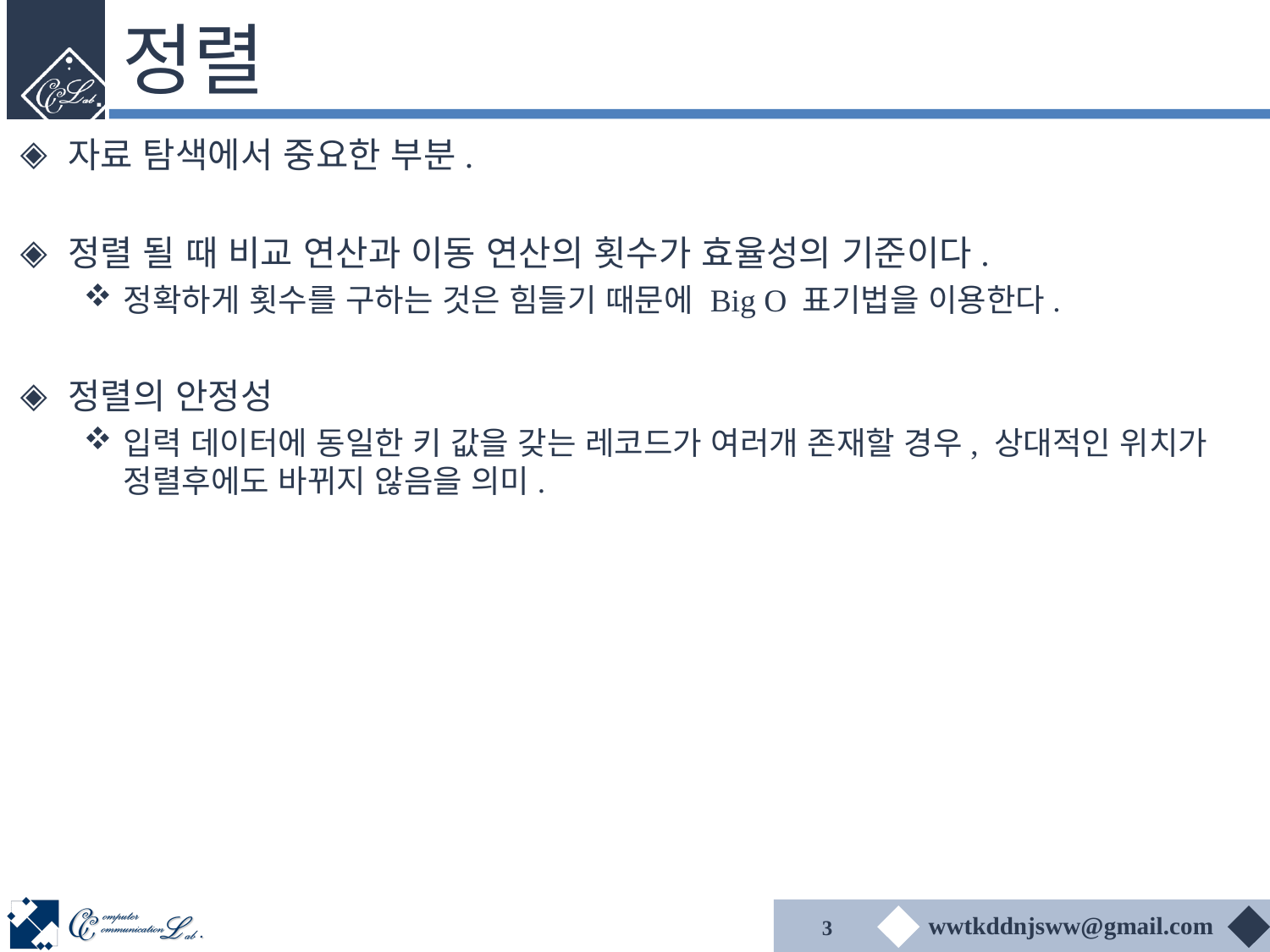

# 정렬
자료 탐색에서 중요한 부분.

정렬 될 때 비교 연산과 이동 연산의 횟수가 효율성의 기준이다.
정확하게 횟수를 구하는 것은 힘들기 때문에 Big O 표기법을 이용한다.

정렬의 안정성
입력 데이터에 동일한 키 값을 갖는 레코드가 여러개 존재할 경우, 상대적인 위치가 정렬후에도 바뀌지 않음을 의미.